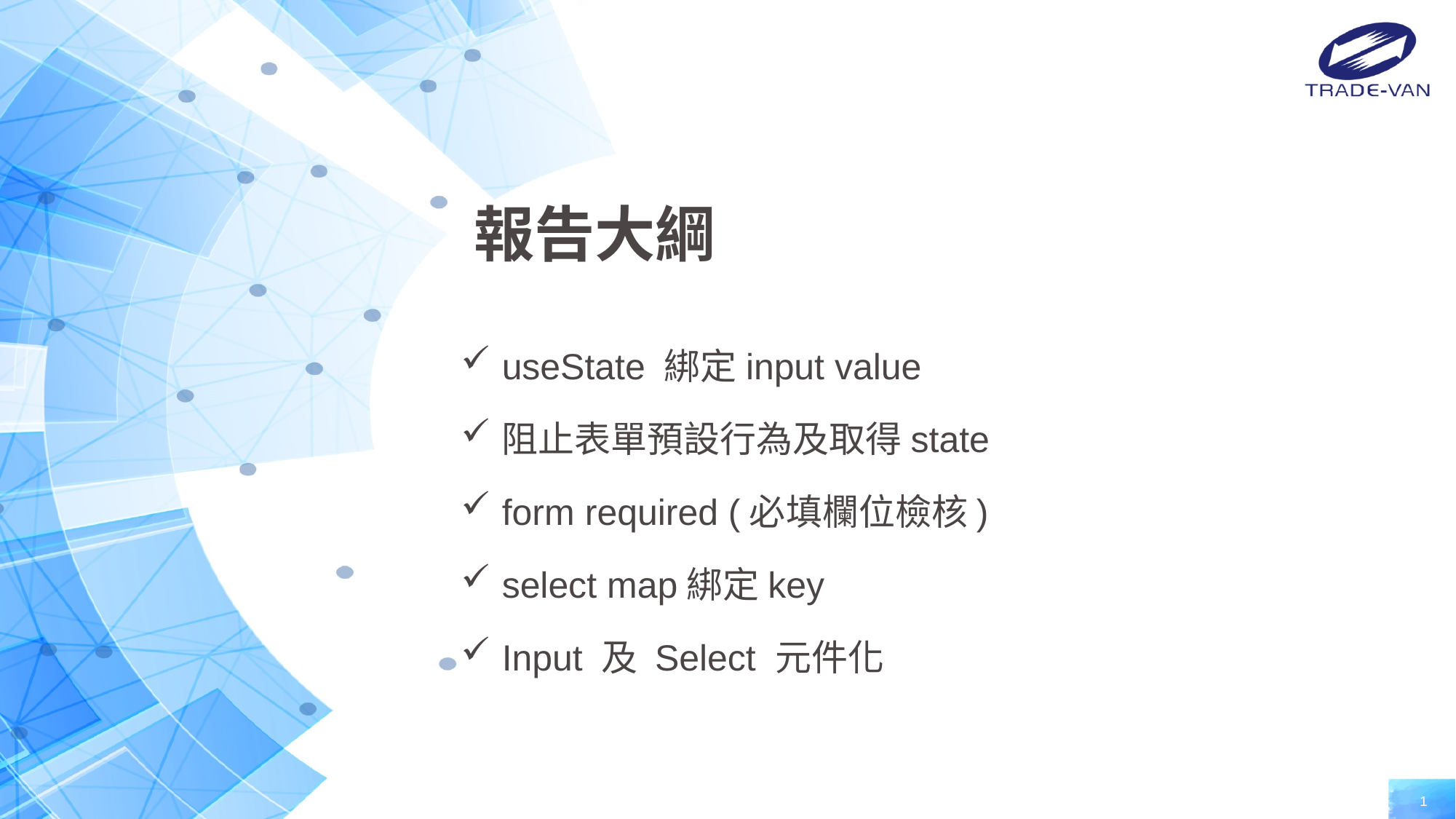

# 報告大綱
useState 綁定input value
阻止表單預設行為及取得state
form required (必填欄位檢核)
select map綁定key
Input 及 Select 元件化
1